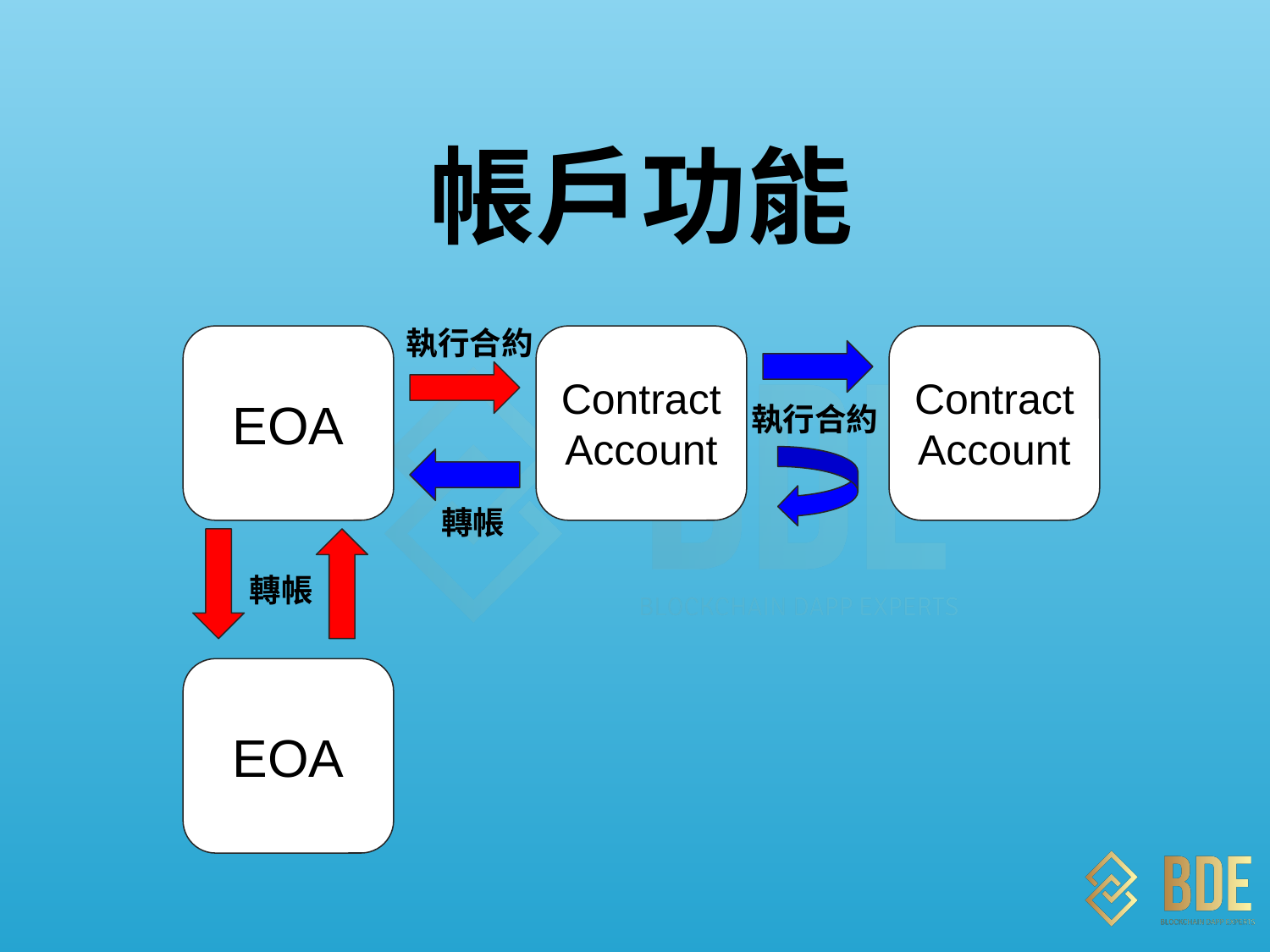

帳戶功能

執行合約
Contract
Account
Contract
Account
EOA

執行合約

轉帳

轉帳

EOA